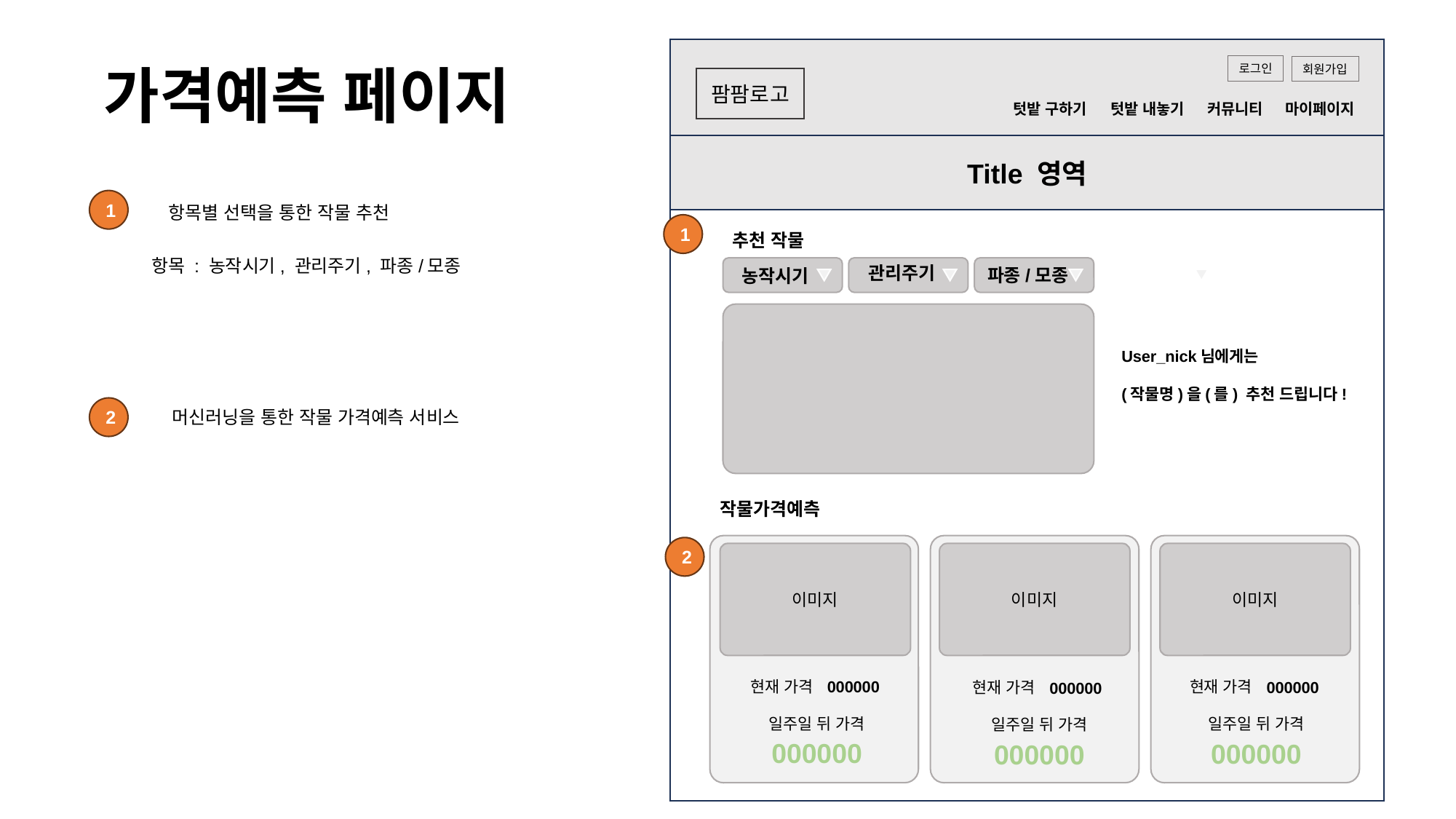

가격예측 페이지
회원가입
로그인
로그인
회원가입
팜팜로고
텃밭 구하기
텃밭 내놓기
커뮤니티
마이페이지
Title 영역

1
항목별 선택을 통한 작물 추천
1
추천 작물

User_nick님에게는

(작물명)을(를) 추천 드립니다!
항목 : 농작시기, 관리주기, 파종/모종
관리주기
파종/모종
농작시기
2
머신러닝을 통한 작물 가격예측 서비스
작물가격예측

이미지
이미지
이미지
현재 가격
현재 가격
000000
000000
현재 가격
000000
일주일 뒤 가격
일주일 뒤 가격
일주일 뒤 가격
000000
000000
000000
2